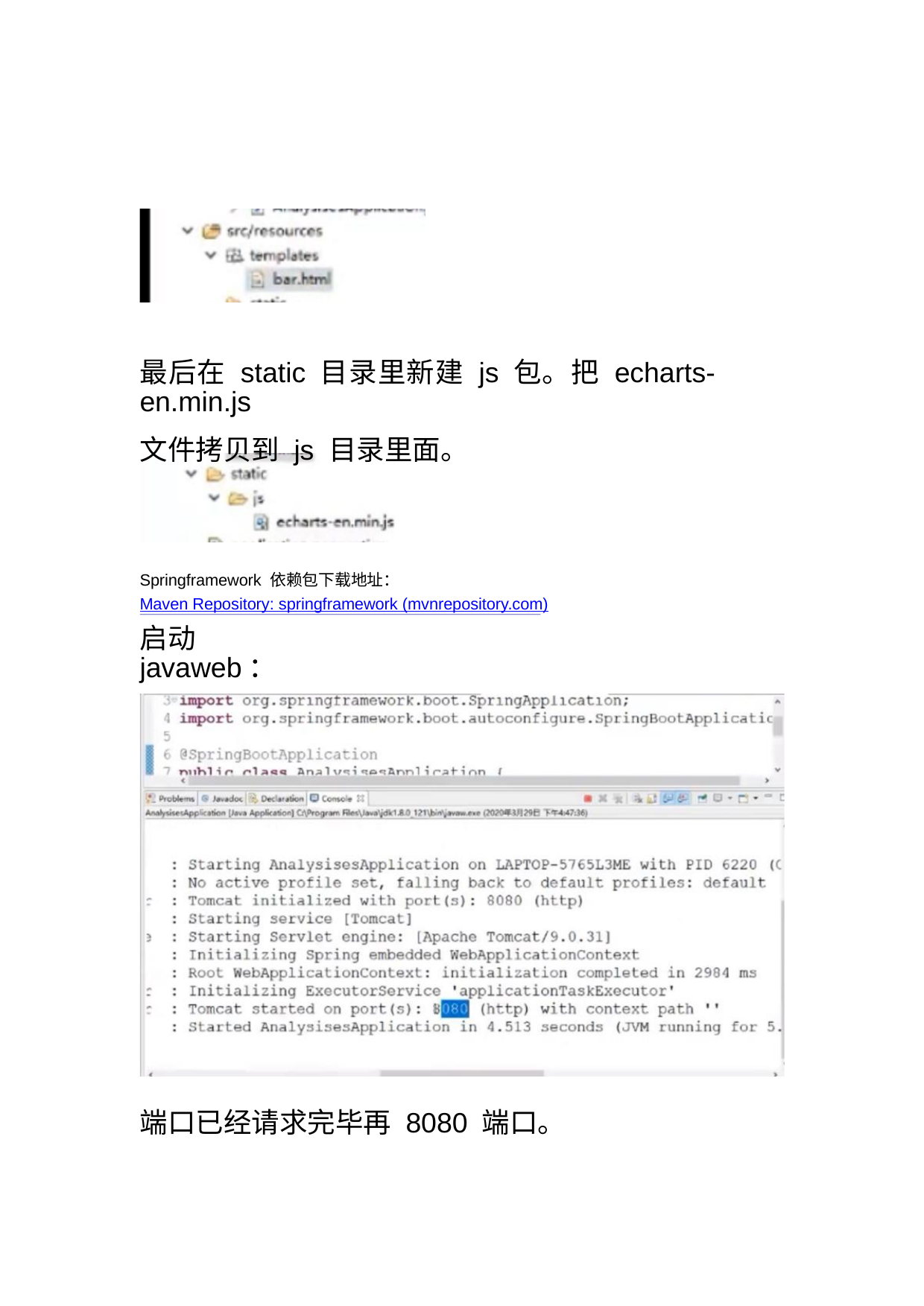

最后在 static 目录里新建 js 包。把 echarts-en.min.js
文件拷贝到 js 目录里面。

Springframework 依赖包下载地址：
Maven Repository: springframework (mvnrepository.com)

启动 javaweb：

端口已经请求完毕再 8080 端口。